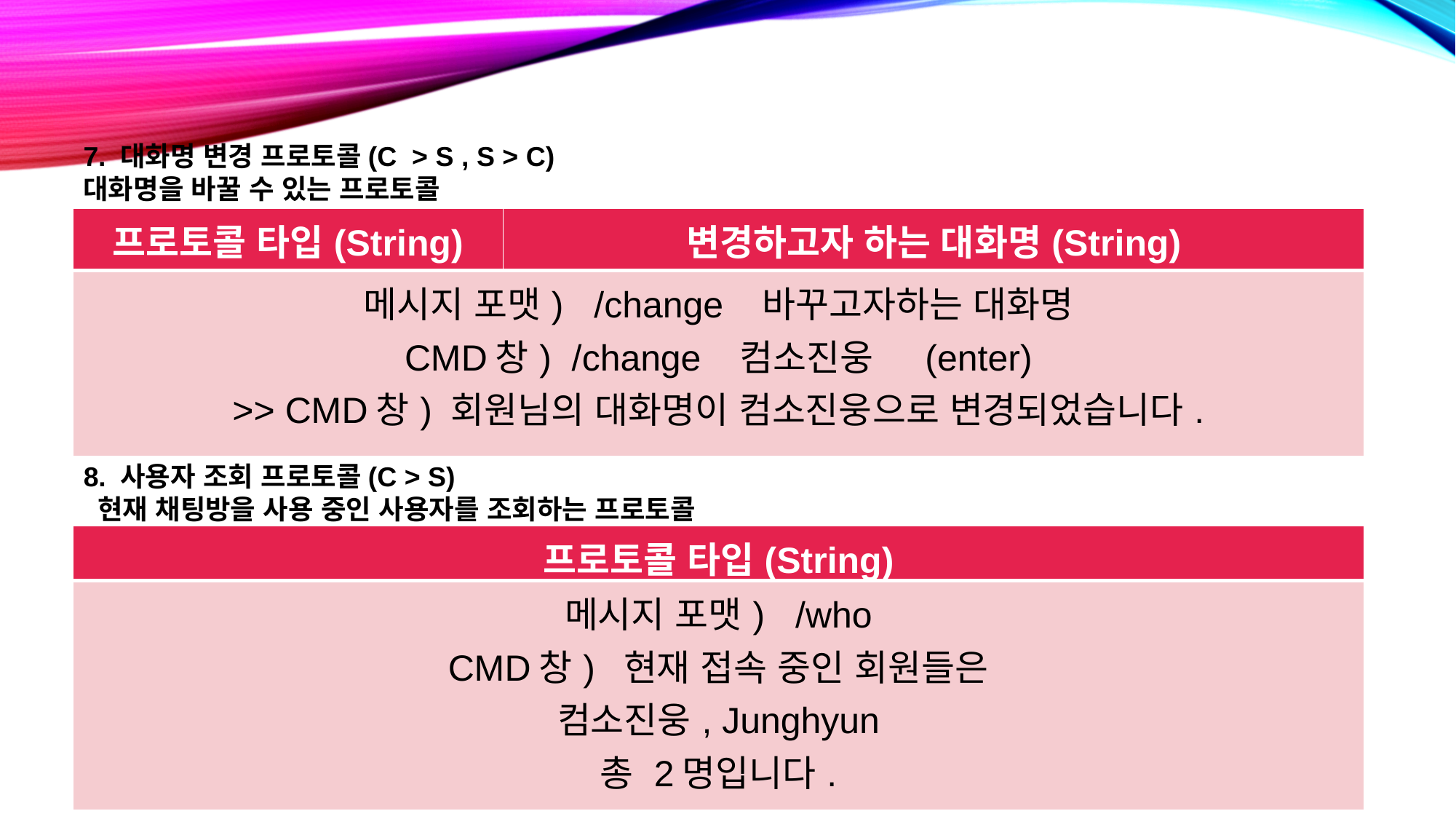

7. 대화명 변경 프로토콜(C  > S , S > C)
대화명을 바꿀 수 있는 프로토콜
| 프로토콜 타입(String) | 변경하고자 하는 대화명(String) |
| --- | --- |
| 메시지 포맷) /change 바꾸고자하는 대화명 CMD창) /change 컴소진웅 (enter) >> CMD창) 회원님의 대화명이 컴소진웅으로 변경되었습니다. |  |
8. 사용자 조회 프로토콜(C > S)
 현재 채팅방을 사용 중인 사용자를 조회하는 프로토콜
| 프로토콜 타입(String) |
| --- |
| 메시지 포맷) /who CMD창) 현재 접속 중인 회원들은 컴소진웅, Junghyun 총 2명입니다. |